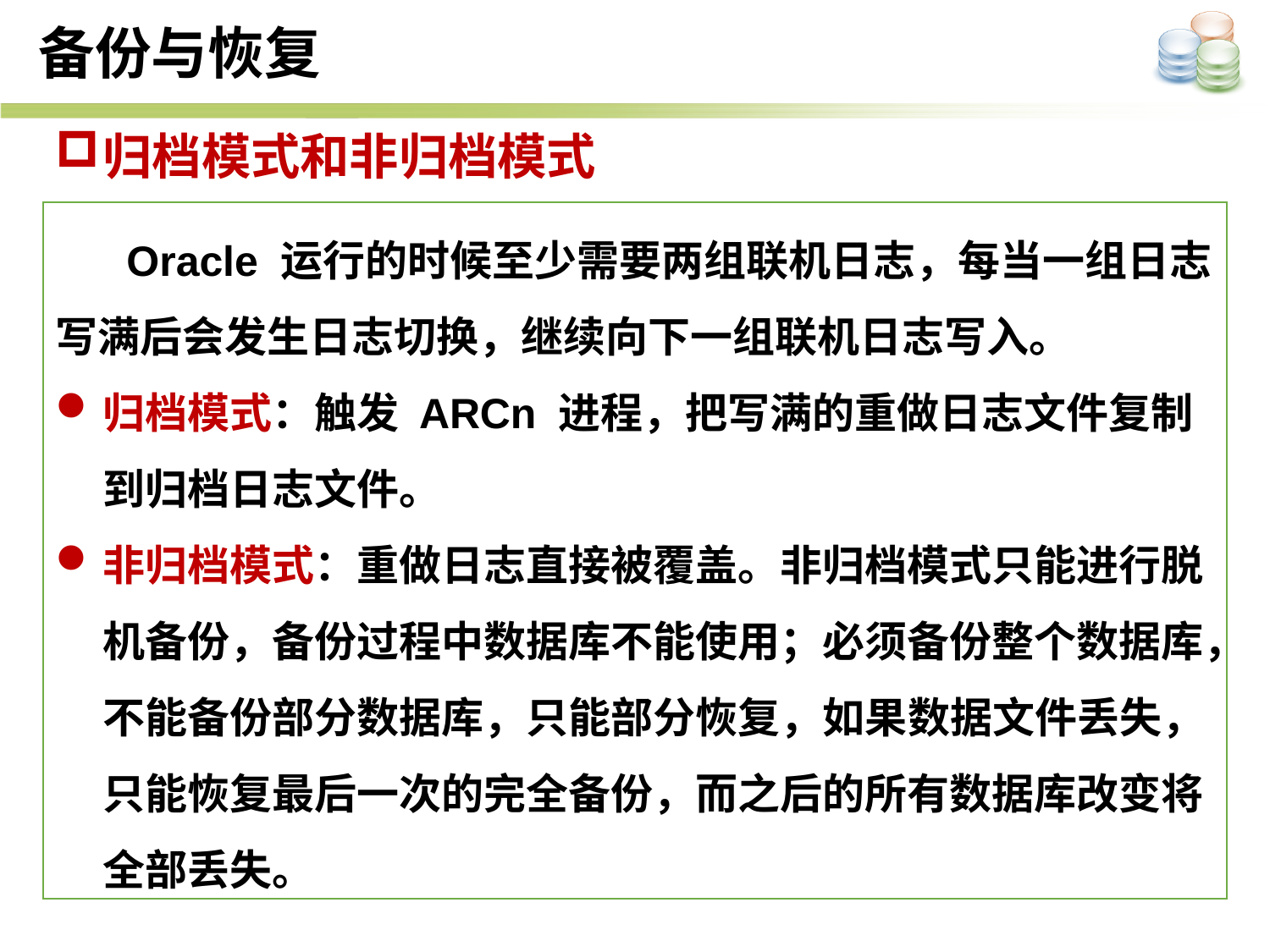

备份与恢复
归档模式和非归档模式
      Oracle 运行的时候至少需要两组联机日志，每当一组日志写满后会发生日志切换，继续向下一组联机日志写入。
归档模式：触发 ARCn 进程，把写满的重做日志文件复制到归档日志文件。
非归档模式：重做日志直接被覆盖。非归档模式只能进行脱机备份，备份过程中数据库不能使用；必须备份整个数据库，不能备份部分数据库，只能部分恢复，如果数据文件丢失，只能恢复最后一次的完全备份，而之后的所有数据库改变将全部丢失。
49